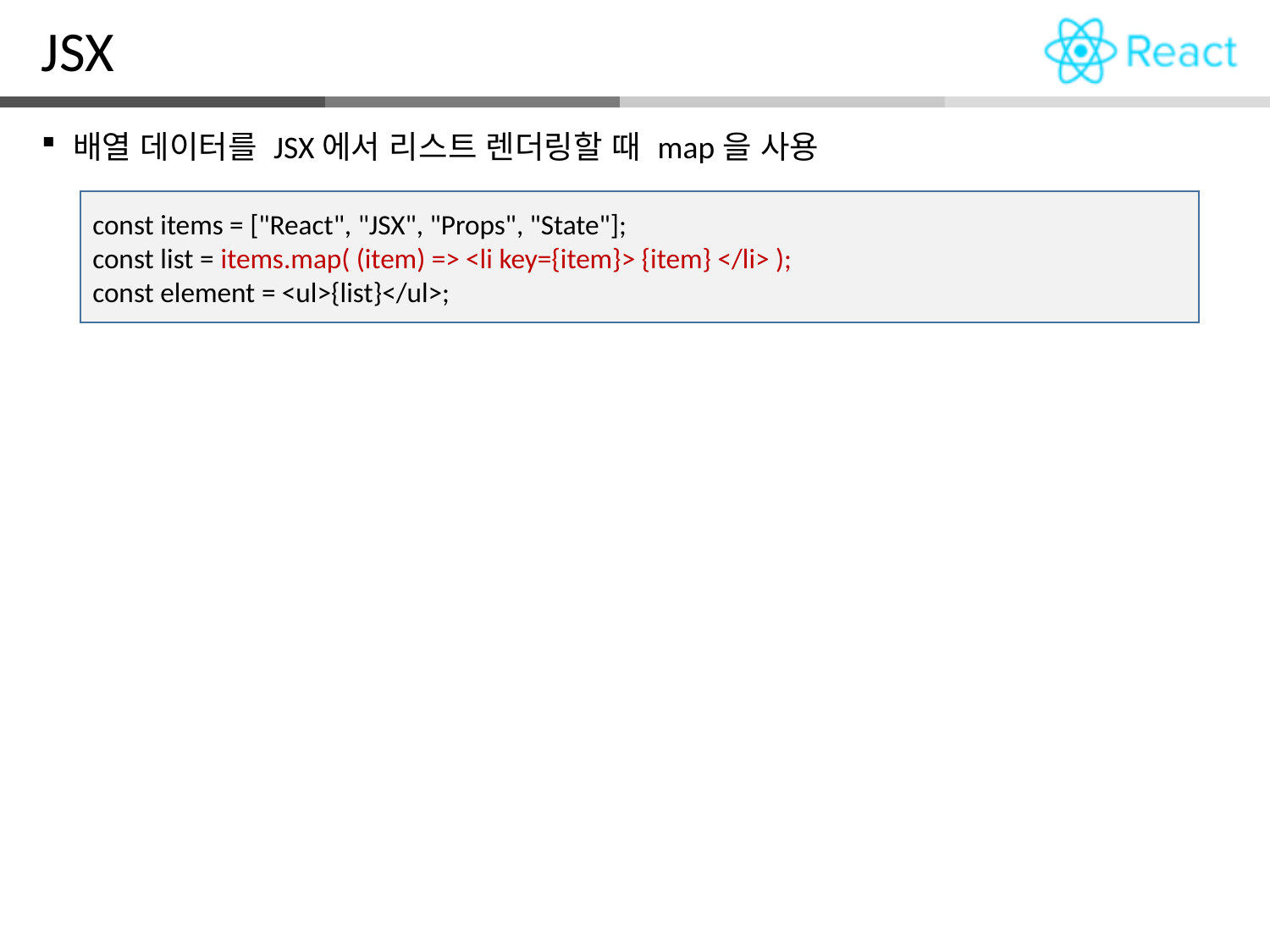

JSX
배열 데이터를 JSX에서 리스트 렌더링할 때 map을 사용

const items = ["React", "JSX", "Props", "State"];
const list = items.map( (item) => <li key={item}> {item} </li> );
const element = <ul>{list}</ul>;